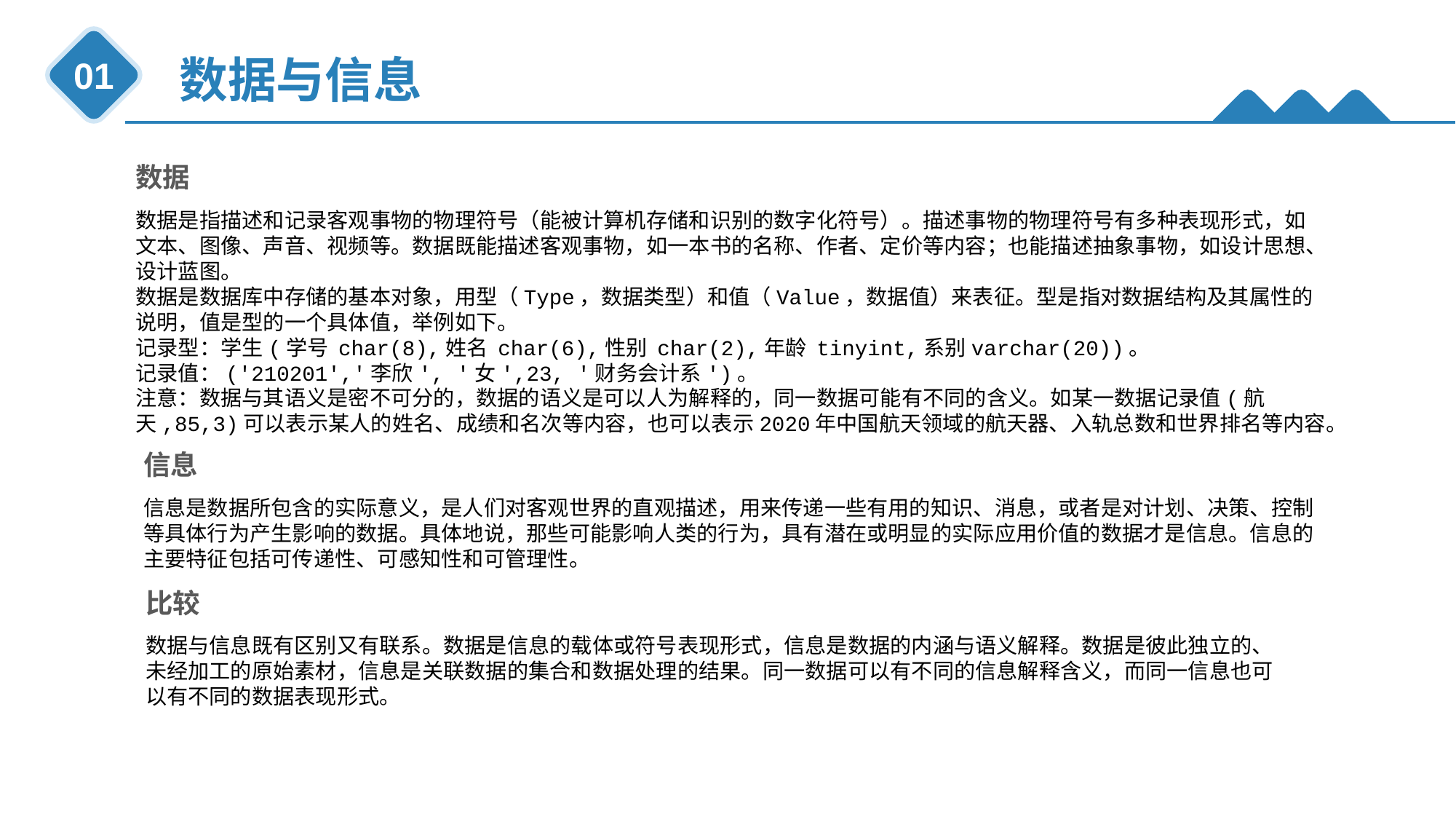

数据与信息
01

数据
数据是指描述和记录客观事物的物理符号（能被计算机存储和识别的数字化符号）。描述事物的物理符号有多种表现形式，如文本、图像、声音、视频等。数据既能描述客观事物，如一本书的名称、作者、定价等内容；也能描述抽象事物，如设计思想、设计蓝图。
数据是数据库中存储的基本对象，用型（Type，数据类型）和值（Value，数据值）来表征。型是指对数据结构及其属性的说明，值是型的一个具体值，举例如下。
记录型：学生(学号 char(8),姓名 char(6),性别 char(2),年龄 tinyint,系别varchar(20))。
记录值：('210201','李欣', '女',23, '财务会计系')。
注意：数据与其语义是密不可分的，数据的语义是可以人为解释的，同一数据可能有不同的含义。如某一数据记录值(航天,85,3)可以表示某人的姓名、成绩和名次等内容，也可以表示2020年中国航天领域的航天器、入轨总数和世界排名等内容。
信息
信息是数据所包含的实际意义，是人们对客观世界的直观描述，用来传递一些有用的知识、消息，或者是对计划、决策、控制等具体行为产生影响的数据。具体地说，那些可能影响人类的行为，具有潜在或明显的实际应用价值的数据才是信息。信息的主要特征包括可传递性、可感知性和可管理性。
比较
数据与信息既有区别又有联系。数据是信息的载体或符号表现形式，信息是数据的内涵与语义解释。数据是彼此独立的、未经加工的原始素材，信息是关联数据的集合和数据处理的结果。同一数据可以有不同的信息解释含义，而同一信息也可以有不同的数据表现形式。